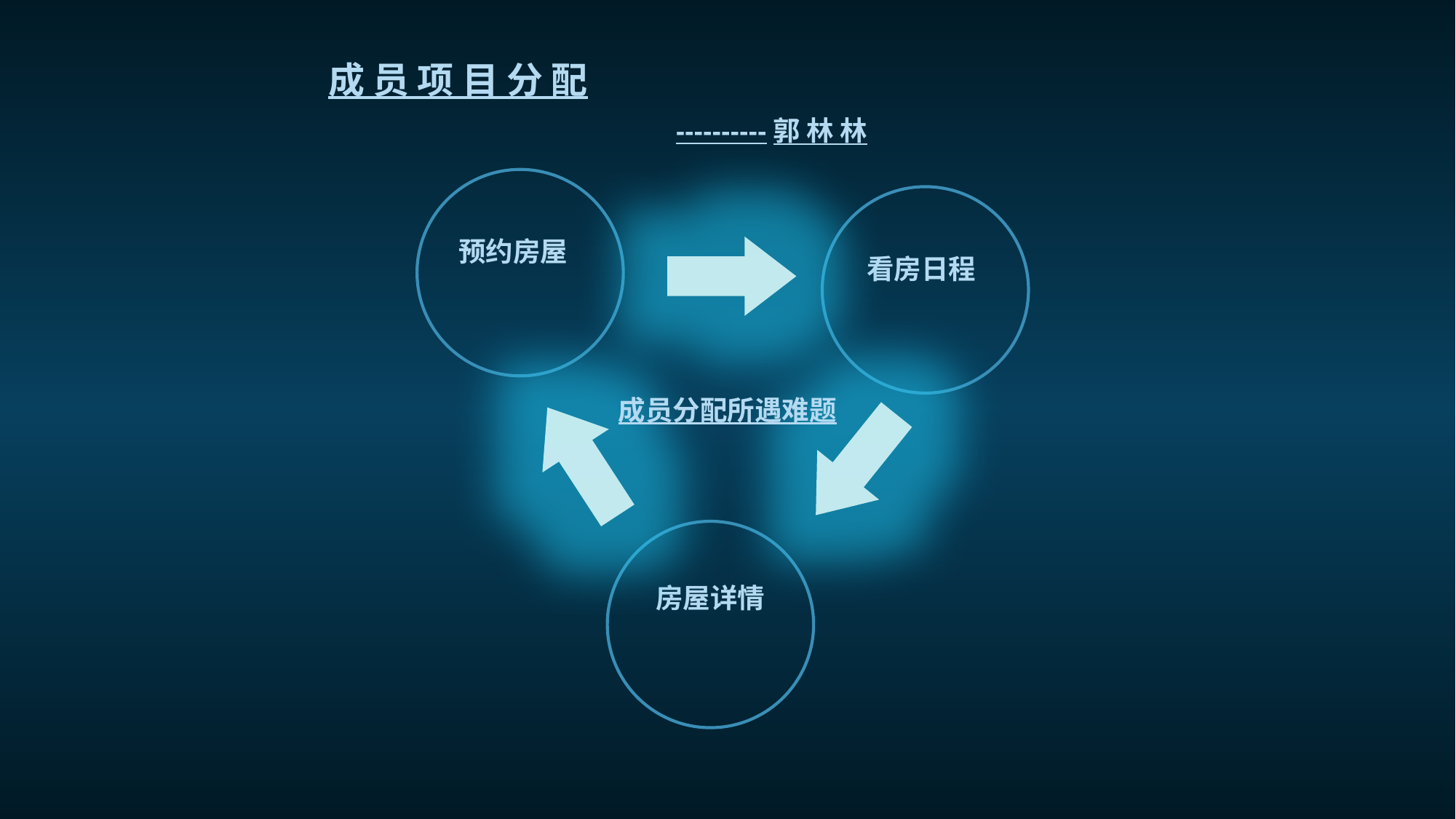

成 员 项 目 分 配
----------郭 林 林

预约房屋

看房日程

成员分配所遇难题

房屋详情